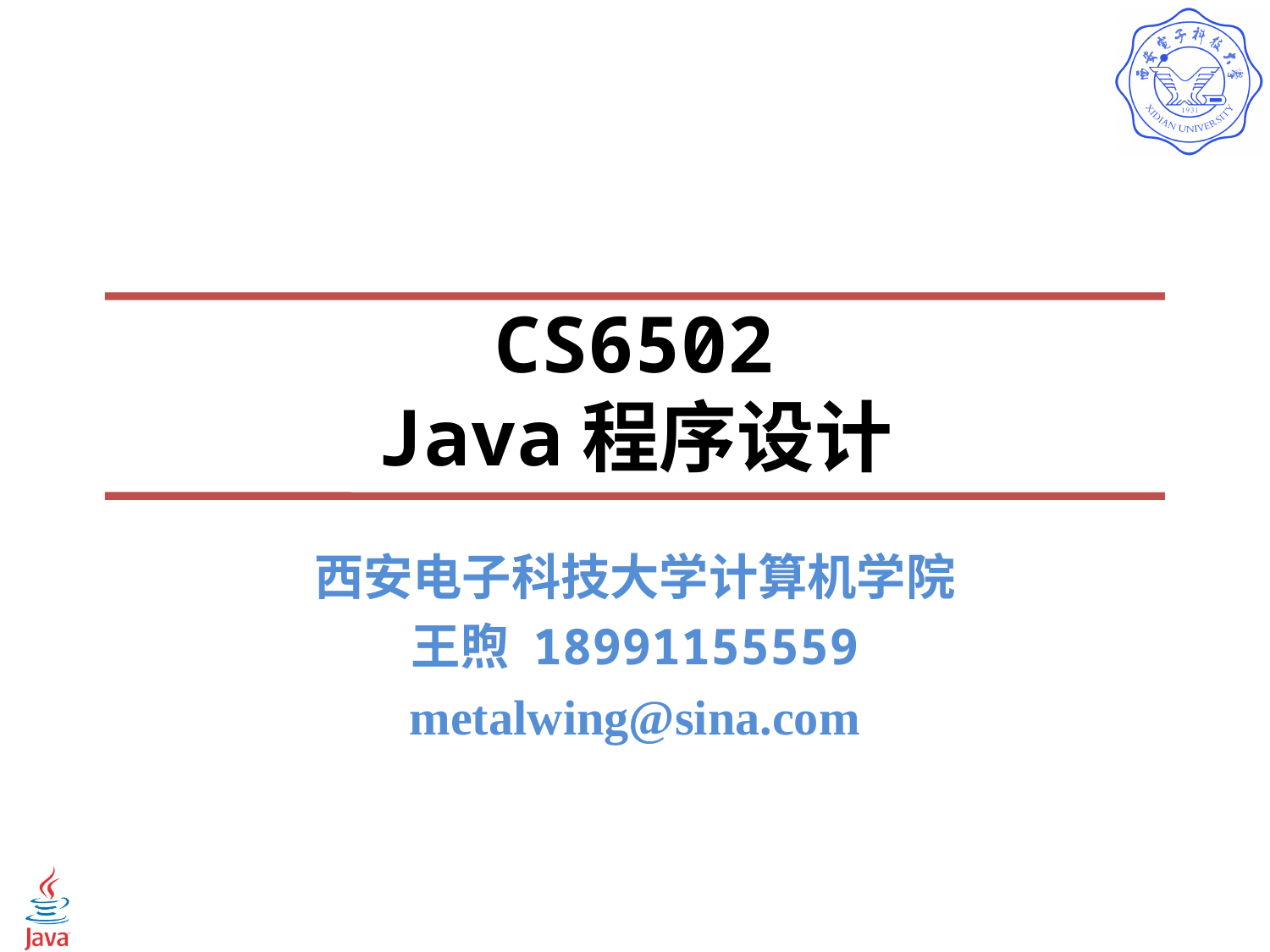

# CS6502 Java程序设计
西安电子科技大学计算机学院
王煦 18991155559
metalwing@sina.com